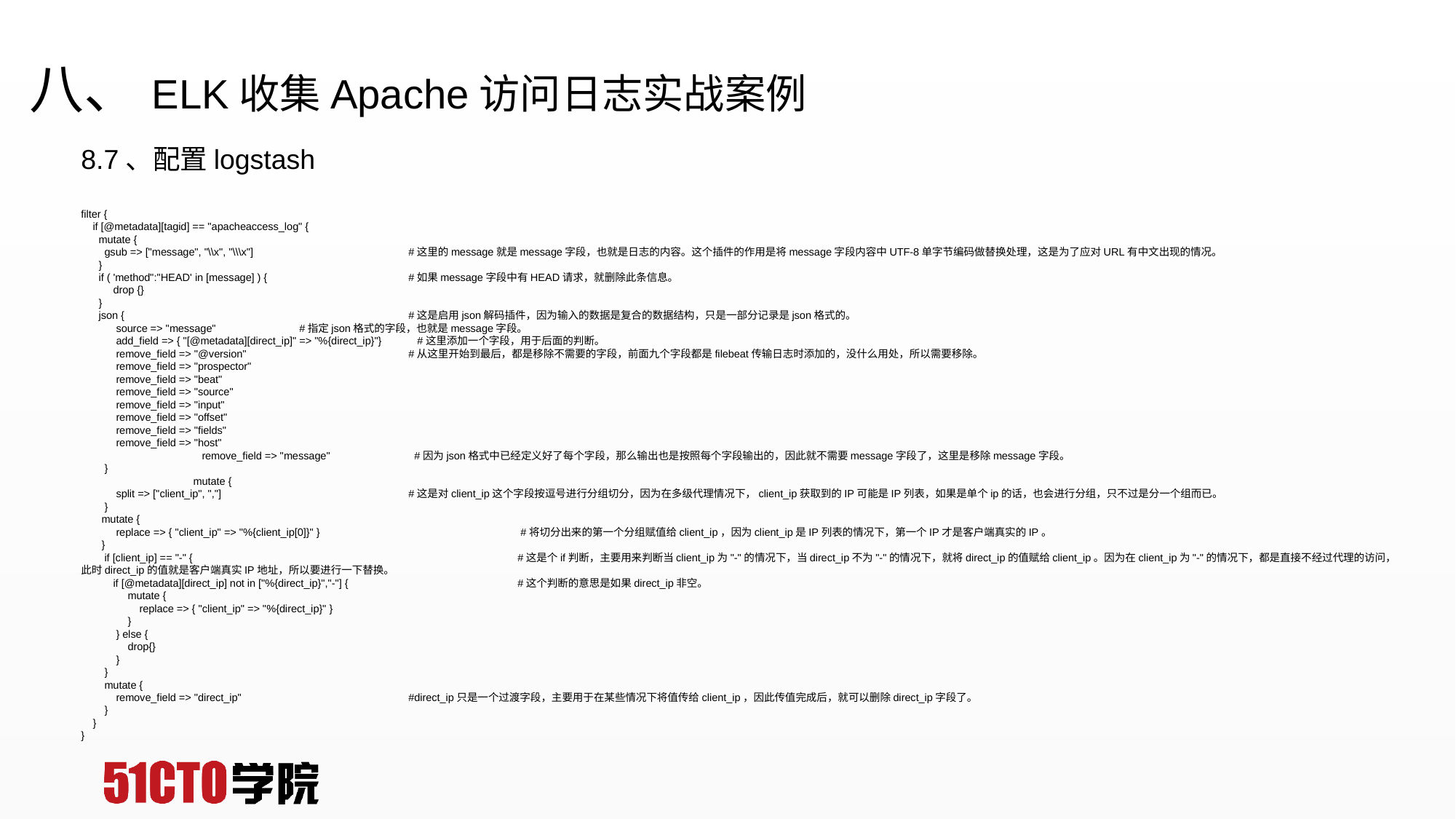

# 八、ELK收集Apache访问日志实战案例
8.7、配置logstash

filter {
    if [@metadata][tagid] == "apacheaccess_log" {
      mutate {
        gsub => ["message", "\\x", "\\\x"]		#这里的message就是message字段，也就是日志的内容。这个插件的作用是将message字段内容中UTF-8单字节编码做替换处理，这是为了应对URL有中文出现的情况。
      }
      if ( 'method":"HEAD' in [message] ) {		#如果message字段中有HEAD请求，就删除此条信息。
           drop {}
      }
      json {			#这是启用json解码插件，因为输入的数据是复合的数据结构，只是一部分记录是json格式的。
            source => "message"	#指定json格式的字段，也就是message字段。
            add_field => { "[@metadata][direct_ip]" => "%{direct_ip}"}	   #这里添加一个字段，用于后面的判断。
            remove_field => "@version"		#从这里开始到最后，都是移除不需要的字段，前面九个字段都是filebeat传输日志时添加的，没什么用处，所以需要移除。
            remove_field => "prospector"
            remove_field => "beat"
            remove_field => "source"
            remove_field => "input"
            remove_field => "offset"
            remove_field => "fields"
            remove_field => "host"
	    remove_field => "message"	  #因为json格式中已经定义好了每个字段，那么输出也是按照每个字段输出的，因此就不需要message字段了，这里是移除message字段。
        }
	 mutate {
            split => ["client_ip", ","]		#这是对client_ip这个字段按逗号进行分组切分，因为在多级代理情况下，client_ip获取到的IP可能是IP列表，如果是单个ip的话，也会进行分组，只不过是分一个组而已。
        }
       mutate {
            replace => { "client_ip" => "%{client_ip[0]}" }		 #将切分出来的第一个分组赋值给client_ip，因为client_ip是IP列表的情况下，第一个IP才是客户端真实的IP。
       }
        if [client_ip] == "-" {			#这是个if判断，主要用来判断当client_ip为"-"的情况下，当direct_ip不为"-"的情况下，就将direct_ip的值赋给client_ip。因为在client_ip为"-"的情况下，都是直接不经过代理的访问，此时direct_ip的值就是客户端真实IP地址，所以要进行一下替换。
           if [@metadata][direct_ip] not in ["%{direct_ip}","-"] {		#这个判断的意思是如果direct_ip非空。
                mutate {
                    replace => { "client_ip" => "%{direct_ip}" }
                }
            } else {
                drop{}
            }
        }
        mutate {
            remove_field => "direct_ip"		#direct_ip只是一个过渡字段，主要用于在某些情况下将值传给client_ip，因此传值完成后，就可以删除direct_ip字段了。
        }
    }
}